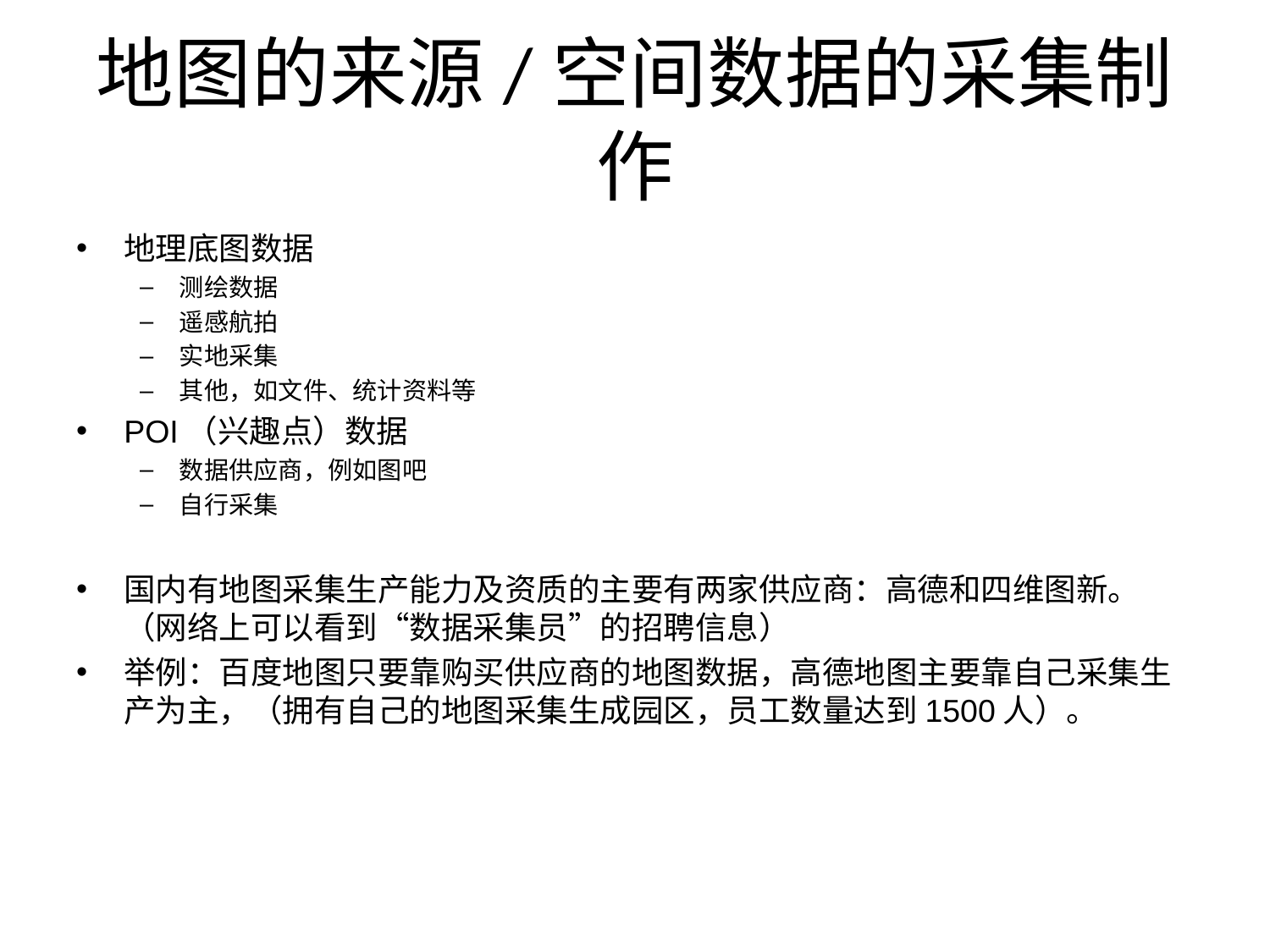

# 地图的来源/空间数据的采集制作
地理底图数据
测绘数据
遥感航拍
实地采集
其他，如文件、统计资料等
POI（兴趣点）数据
数据供应商，例如图吧
自行采集

国内有地图采集生产能力及资质的主要有两家供应商：高德和四维图新。（网络上可以看到“数据采集员”的招聘信息）
举例：百度地图只要靠购买供应商的地图数据，高德地图主要靠自己采集生产为主，（拥有自己的地图采集生成园区，员工数量达到1500人）。